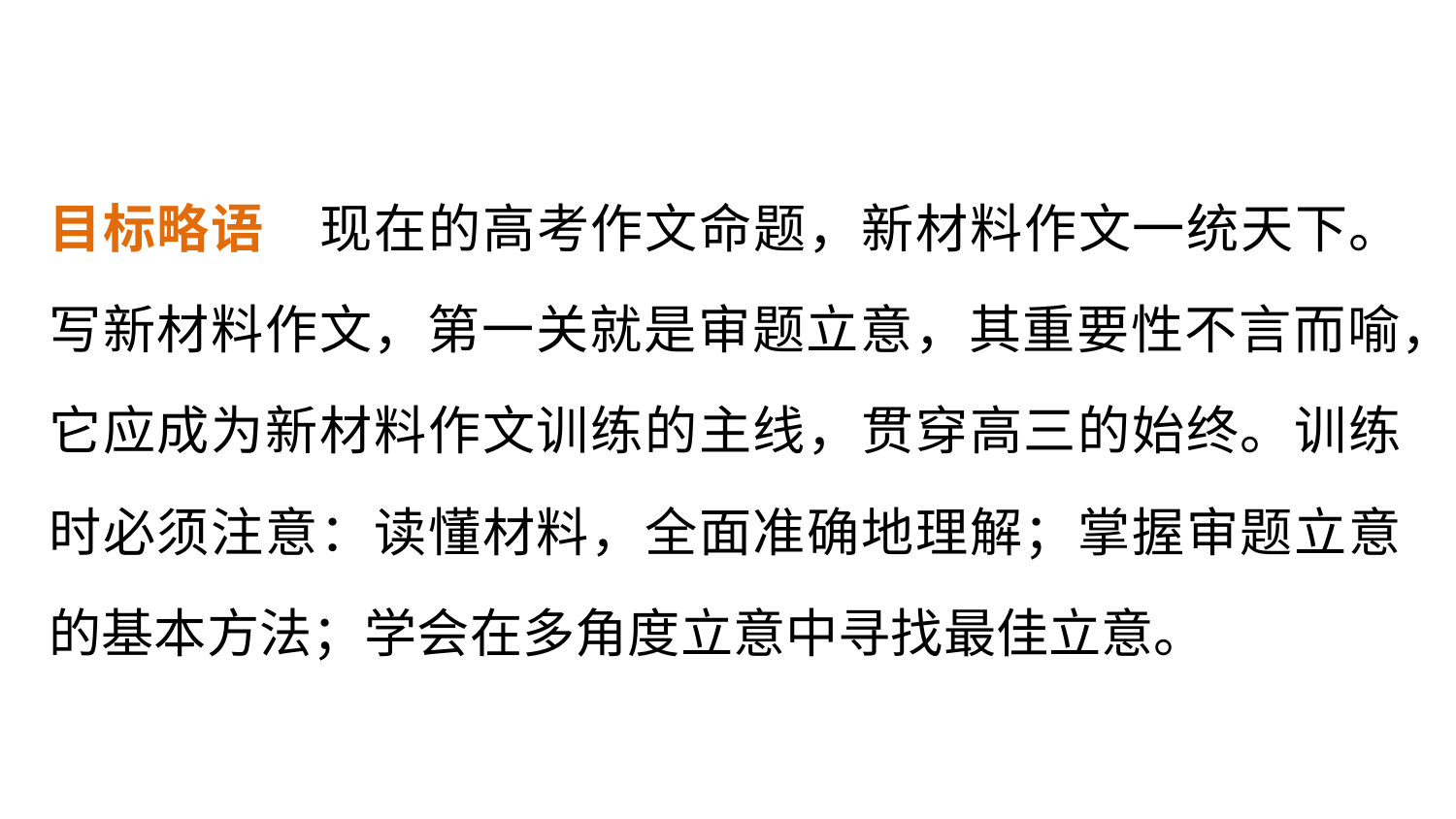

目标略语　现在的高考作文命题，新材料作文一统天下。写新材料作文，第一关就是审题立意，其重要性不言而喻，它应成为新材料作文训练的主线，贯穿高三的始终。训练时必须注意：读懂材料，全面准确地理解；掌握审题立意的基本方法；学会在多角度立意中寻找最佳立意。